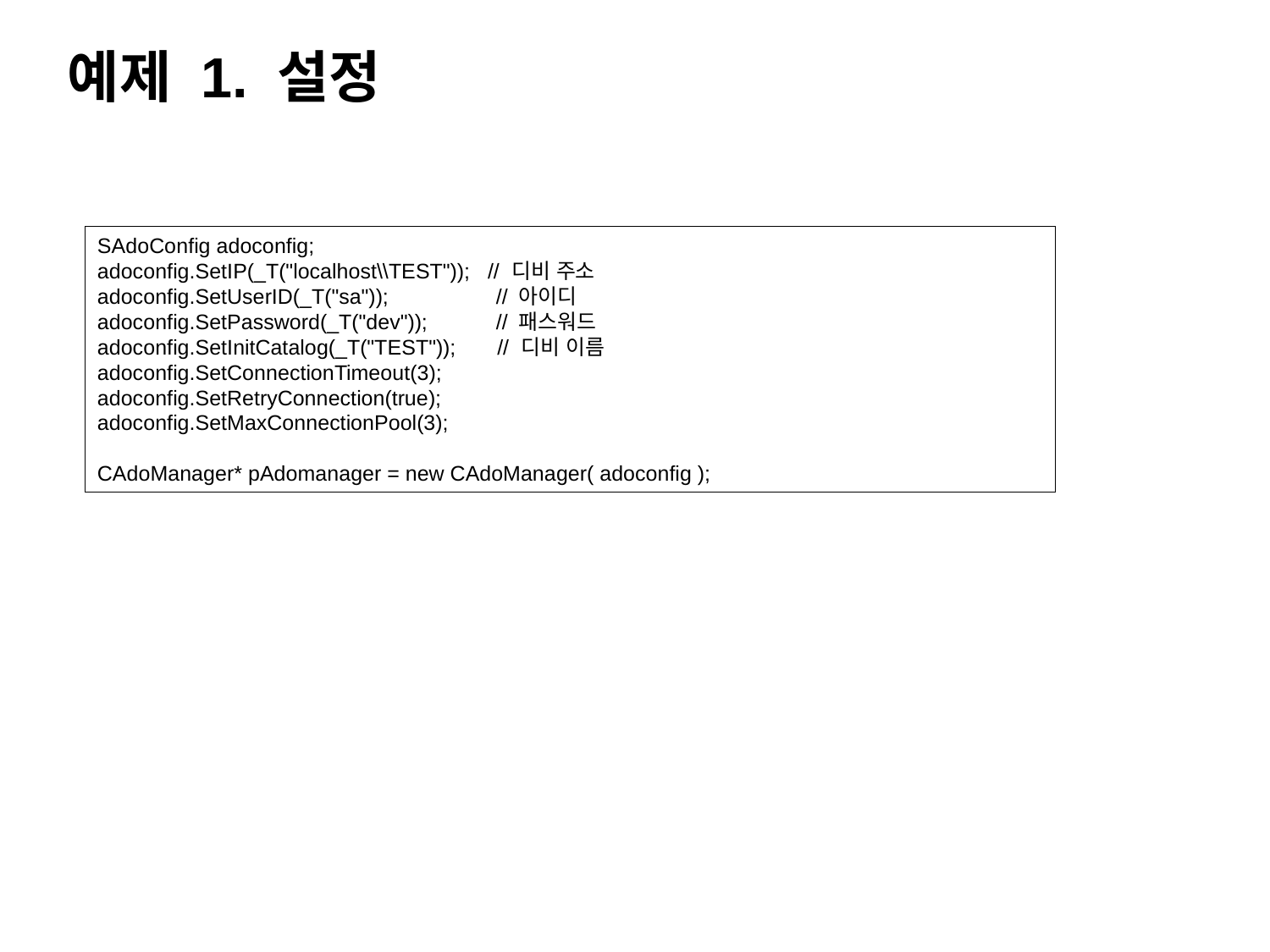

예제 1. 설정
SAdoConfig adoconfig;
adoconfig.SetIP(_T("localhost\\TEST"));   // 디비 주소
adoconfig.SetUserID(_T("sa"));	   // 아이디
adoconfig.SetPassword(_T("dev"));	   // 패스워드
adoconfig.SetInitCatalog(_T("TEST"));       // 디비 이름
adoconfig.SetConnectionTimeout(3);
adoconfig.SetRetryConnection(true);
adoconfig.SetMaxConnectionPool(3);

CAdoManager* pAdomanager = new CAdoManager( adoconfig );